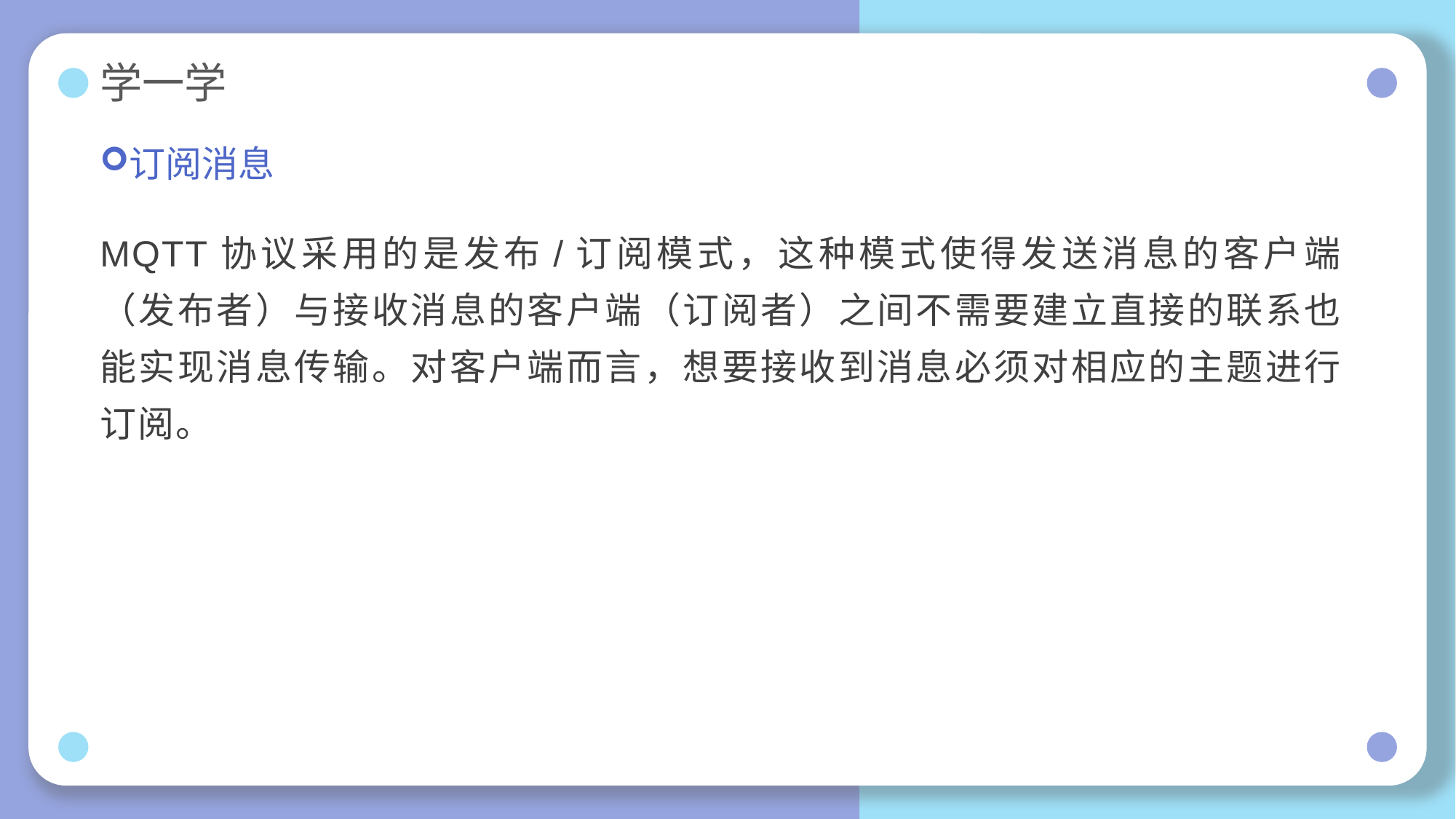

# 学一学
订阅消息
MQTT协议采用的是发布/订阅模式，这种模式使得发送消息的客户端（发布者）与接收消息的客户端（订阅者）之间不需要建立直接的联系也能实现消息传输。对客户端而言，想要接收到消息必须对相应的主题进行订阅。